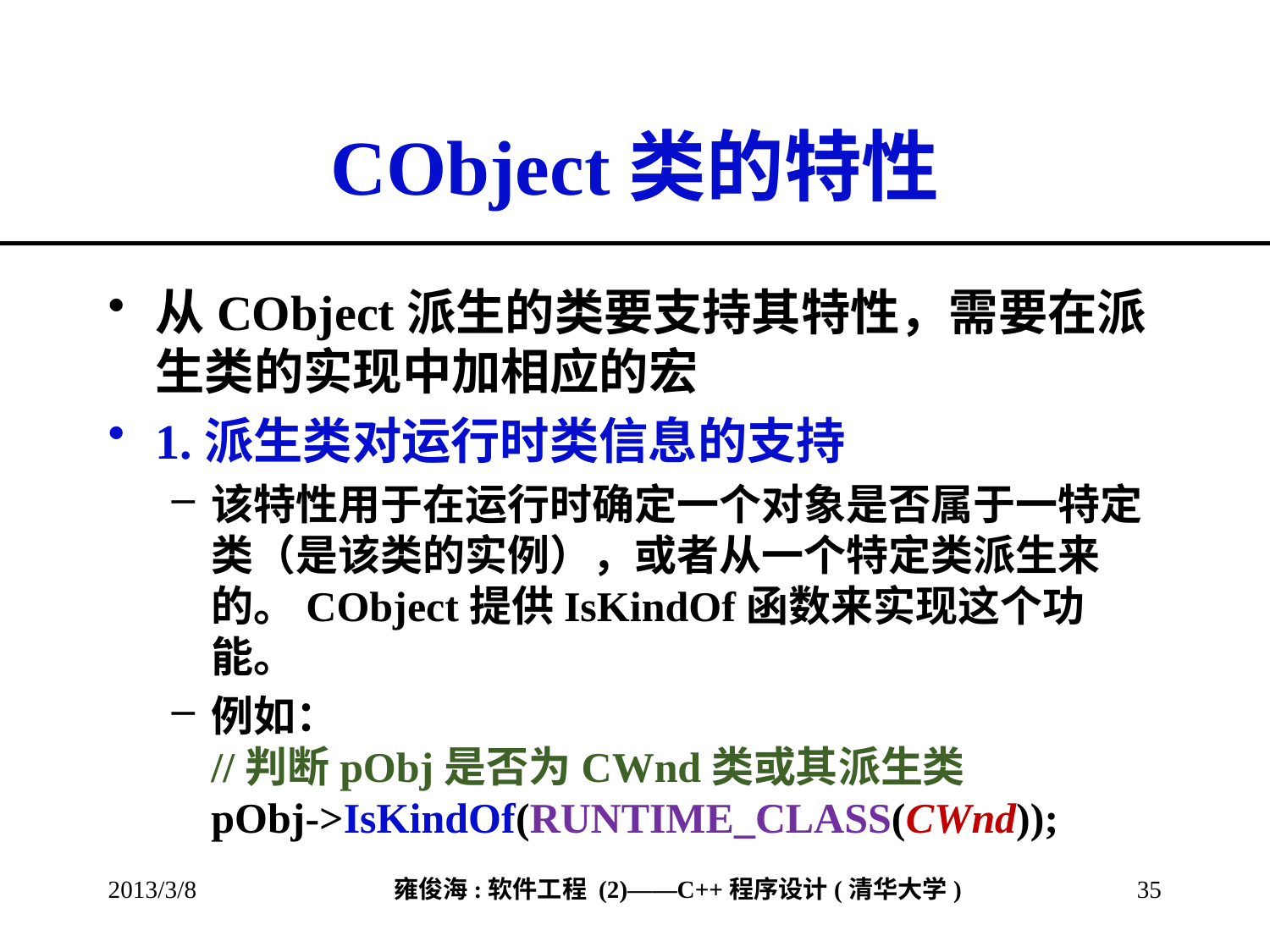

# CObject类的特性
从CObject派生的类要支持其特性，需要在派生类的实现中加相应的宏
1.派生类对运行时类信息的支持
该特性用于在运行时确定一个对象是否属于一特定类（是该类的实例），或者从一个特定类派生来的。CObject提供IsKindOf函数来实现这个功能。
例如：
//判断pObj是否为CWnd类或其派生类
pObj->IsKindOf(RUNTIME_CLASS(CWnd));
2013/3/8
35